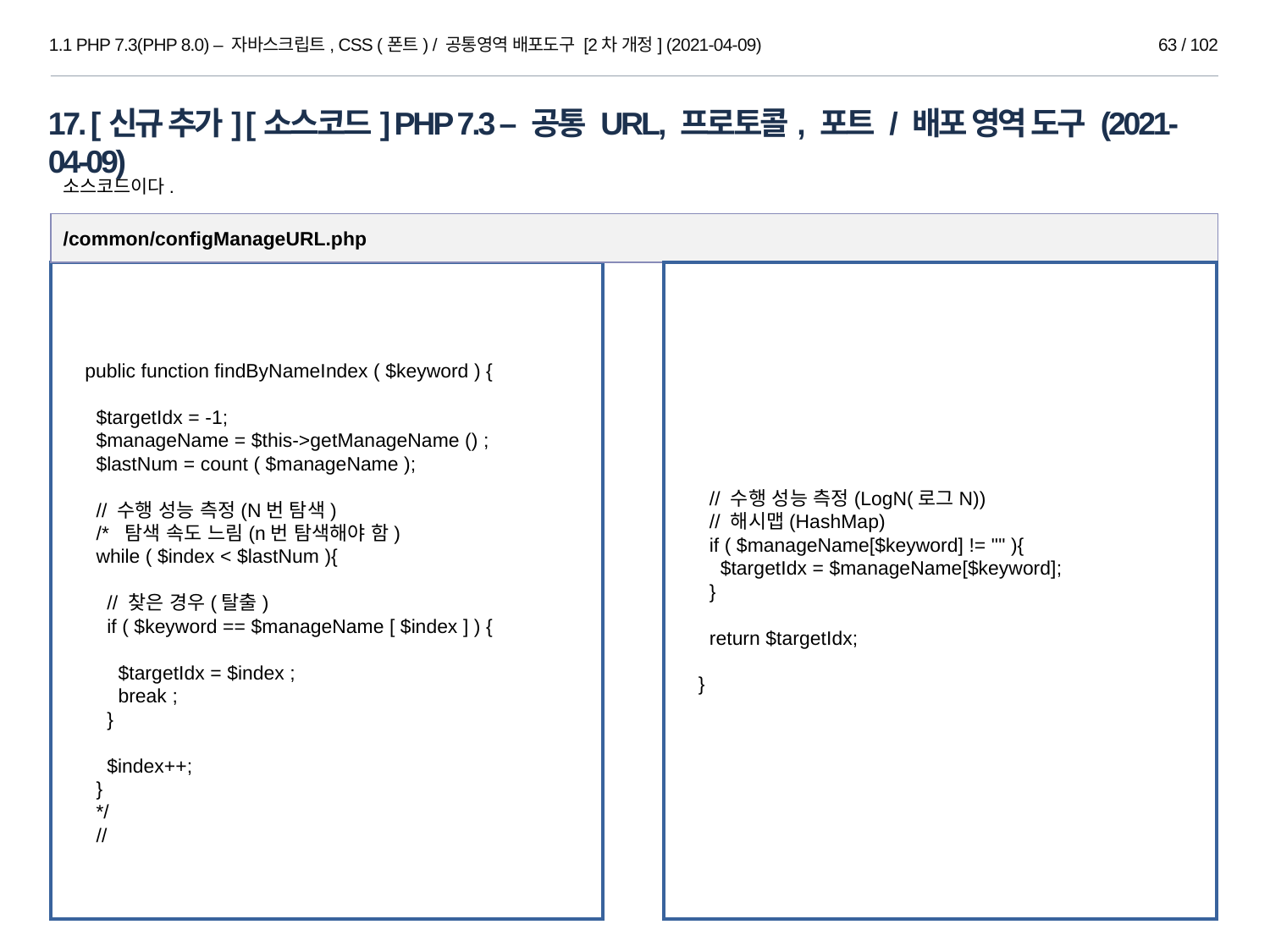

1.1 PHP 7.3(PHP 8.0) – 자바스크립트, CSS (폰트) / 공통영역 배포도구 [2차 개정] (2021-04-09)
63 / 102

17. [신규 추가] [소스코드] PHP 7.3 – 공통 URL, 프로토콜, 포트 / 배포 영역 도구 (2021-04-09)
소스코드이다.
/common/configManageURL.php

      // 수행 성능 측정(LogN(로그N))
      // 해시맵(HashMap)
      if ( $manageName[$keyword] != "" ){
        $targetIdx = $manageName[$keyword];
      }

      return $targetIdx;

    }

    public function findByNameIndex ( $keyword ) {

      $targetIdx = -1;
      $manageName = $this->getManageName () ;
      $lastNum = count ( $manageName );

      // 수행 성능 측정(N번 탐색)
      /*  탐색 속도 느림(n번 탐색해야 함)
      while ( $index < $lastNum ){

        // 찾은 경우(탈출)
        if ( $keyword == $manageName [ $index ] ) {

          $targetIdx = $index ;
          break ;
        }

        $index++;
      }
      */
      //